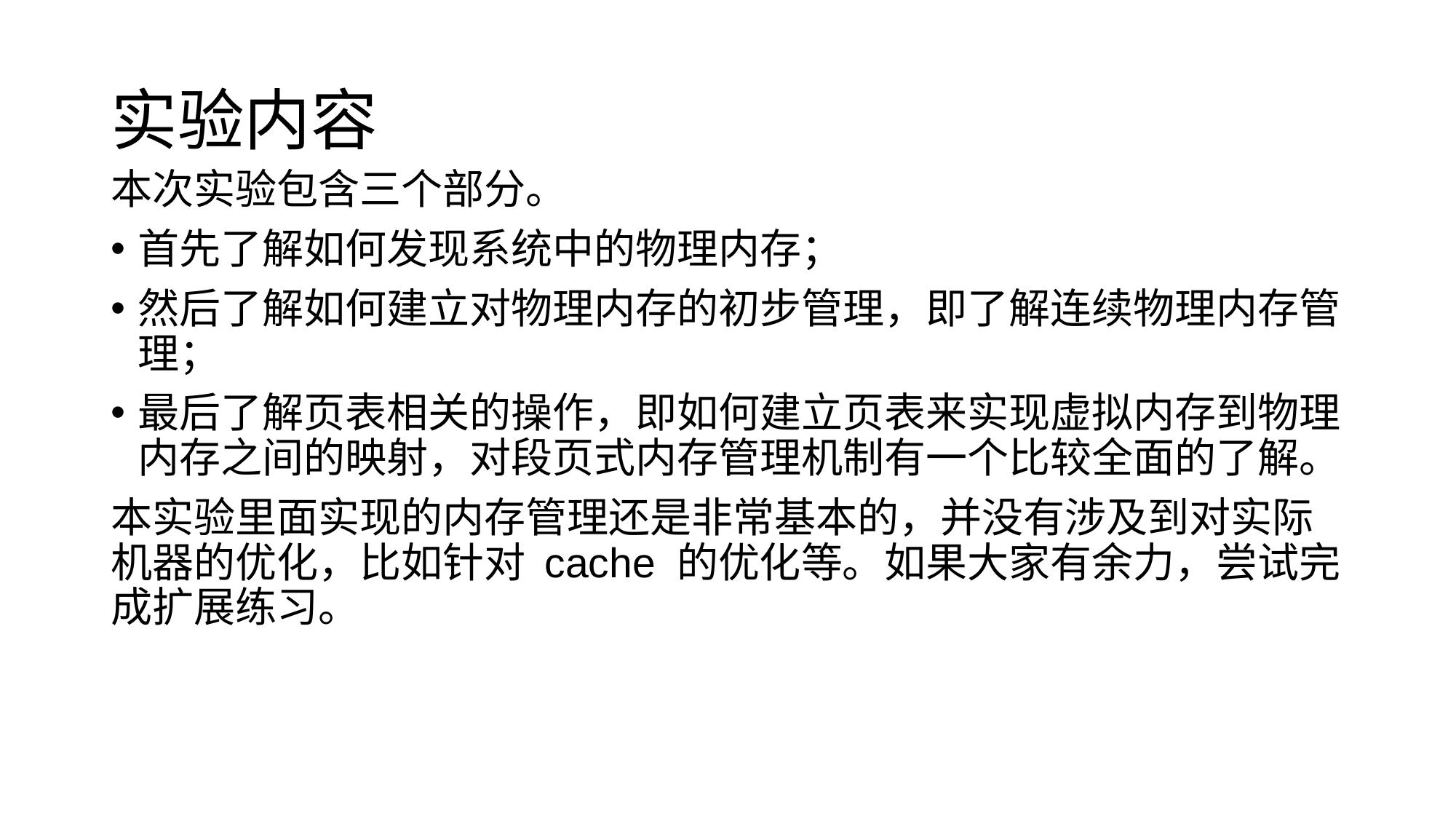

# 实验内容
本次实验包含三个部分。
首先了解如何发现系统中的物理内存；
然后了解如何建立对物理内存的初步管理，即了解连续物理内存管理；
最后了解页表相关的操作，即如何建立页表来实现虚拟内存到物理内存之间的映射，对段页式内存管理机制有一个比较全面的了解。
本实验里面实现的内存管理还是非常基本的，并没有涉及到对实际机器的优化，比如针对 cache 的优化等。如果大家有余力，尝试完成扩展练习。